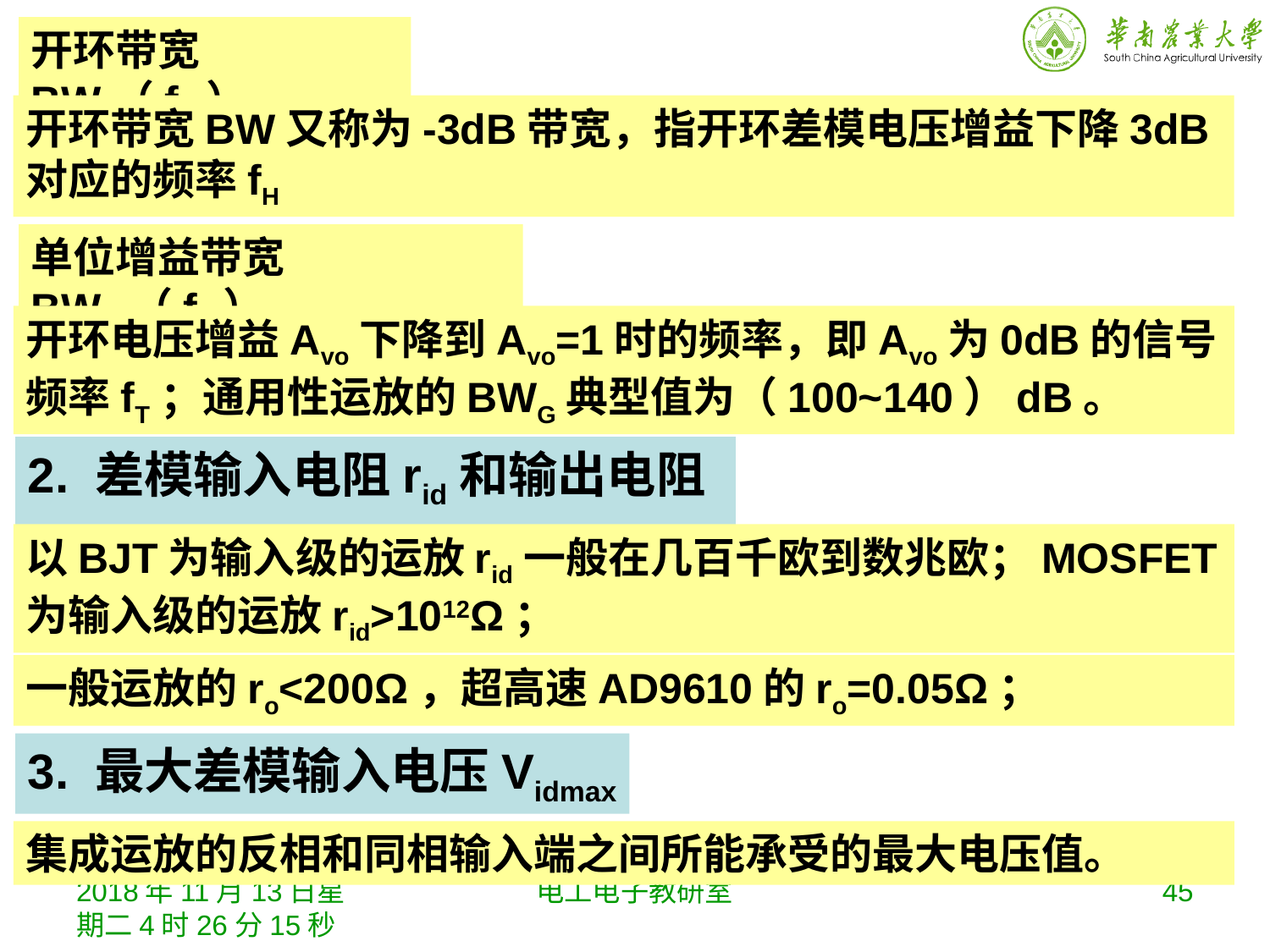

开环带宽BW（fH）
开环带宽BW又称为-3dB带宽，指开环差模电压增益下降3dB对应的频率fH
单位增益带宽BWG（fT）
开环电压增益Avo下降到Avo=1时的频率，即Avo为0dB的信号频率fT；通用性运放的BWG典型值为（100~140）dB。
2. 差模输入电阻rid和输出电阻ro
以BJT为输入级的运放rid一般在几百千欧到数兆欧；MOSFET为输入级的运放rid>1012Ω；
一般运放的ro<200Ω，超高速AD9610的ro=0.05Ω；
3. 最大差模输入电压Vidmax
集成运放的反相和同相输入端之间所能承受的最大电压值。
2018年11月13日星期二4时26分15秒
电工电子教研室
45